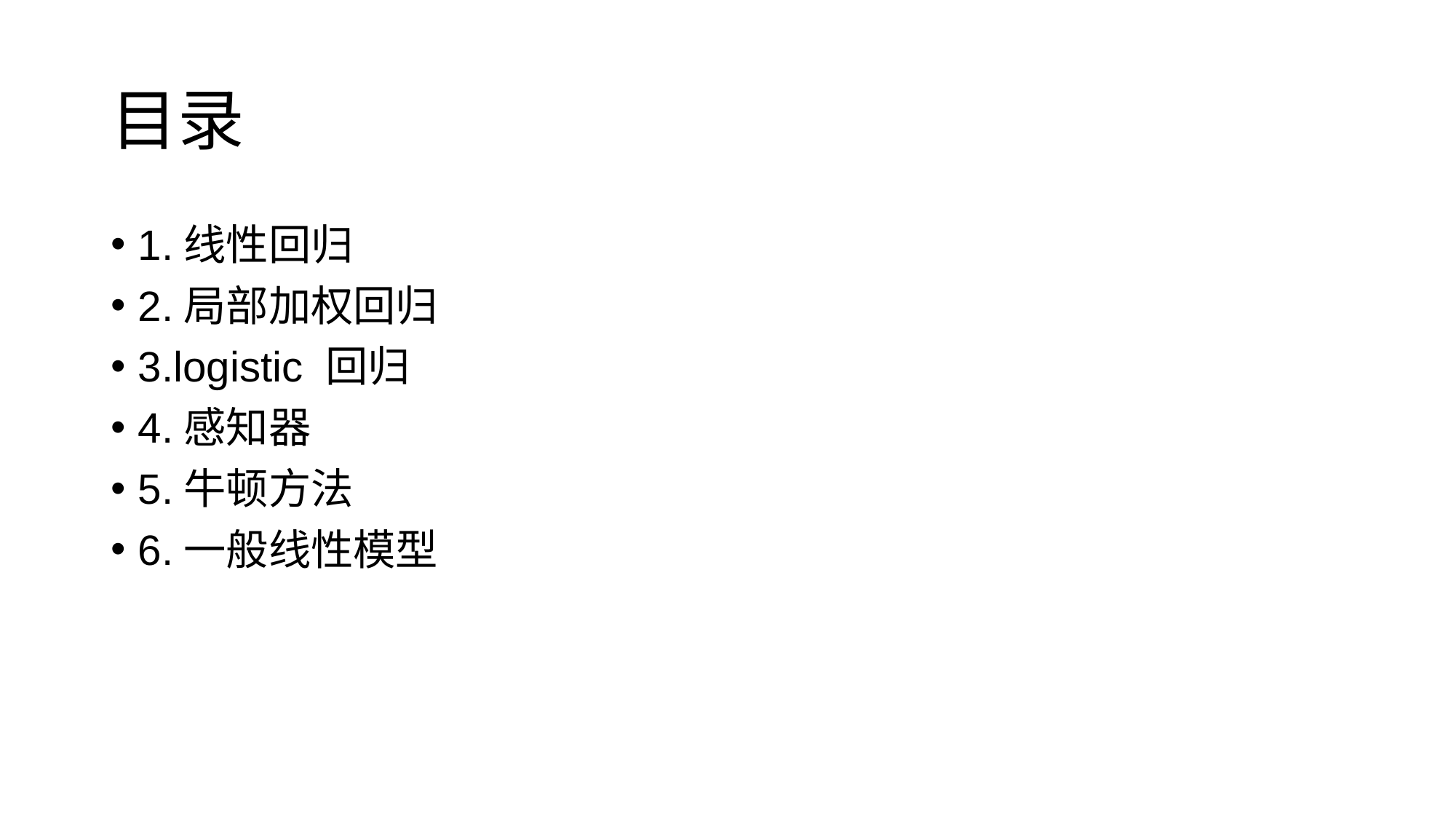

# 目录
1.线性回归
2.局部加权回归
3.logistic 回归
4.感知器
5.牛顿方法
6.一般线性模型